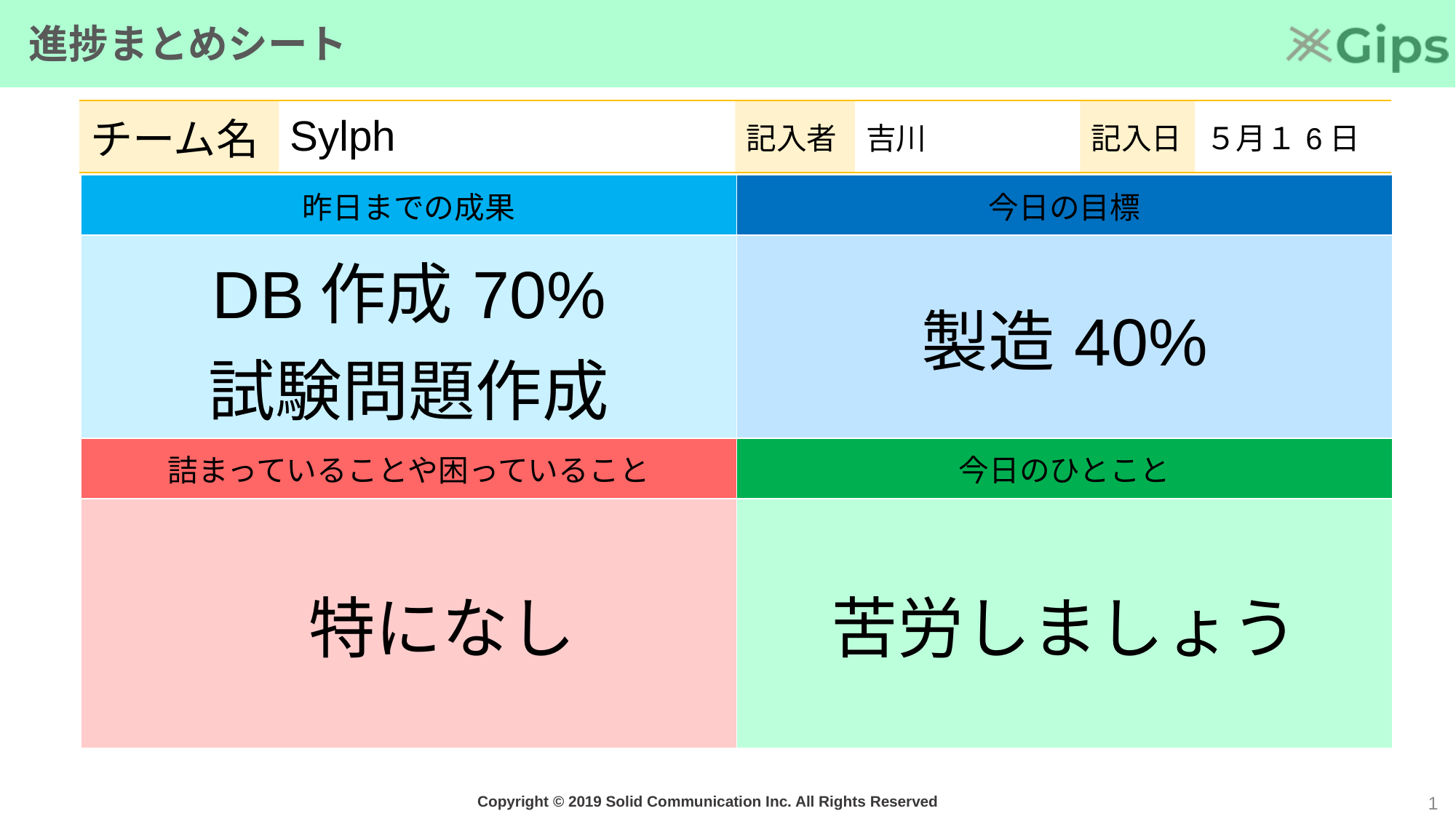

# 進捗まとめシート
| チーム名 | Sylph | 記入者 | 吉川 | 記入日 | ５月１6日 |
| --- | --- | --- | --- | --- | --- |
| 昨日までの成果 | 今日の目標 |
| --- | --- |
| DB作成70% 試験問題作成 | 製造40% |
| 詰まっていることや困っていること | 今日のひとこと |
| 特になし | 苦労しましょう |
1